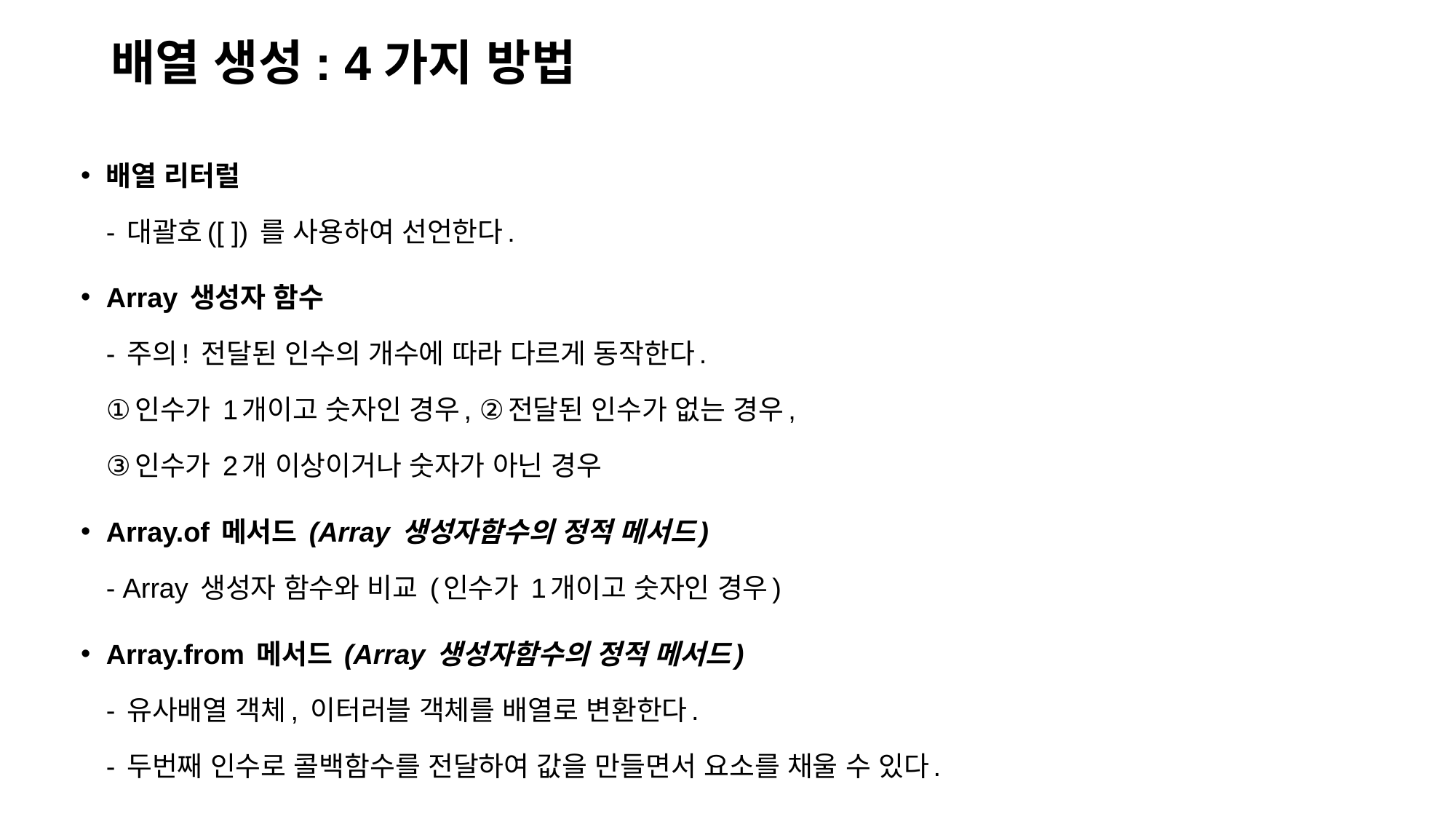

# 배열 생성: 4가지 방법
배열 리터럴
- 대괄호([ ]) 를 사용하여 선언한다.
Array 생성자 함수
- 주의! 전달된 인수의 개수에 따라 다르게 동작한다.
①인수가 1개이고 숫자인 경우, ②전달된 인수가 없는 경우,
③인수가 2개 이상이거나 숫자가 아닌 경우
Array.of 메서드 (Array 생성자함수의 정적 메서드)
- Array 생성자 함수와 비교 (인수가 1개이고 숫자인 경우)
Array.from 메서드 (Array 생성자함수의 정적 메서드)
- 유사배열 객체, 이터러블 객체를 배열로 변환한다.
- 두번째 인수로 콜백함수를 전달하여 값을 만들면서 요소를 채울 수 있다.